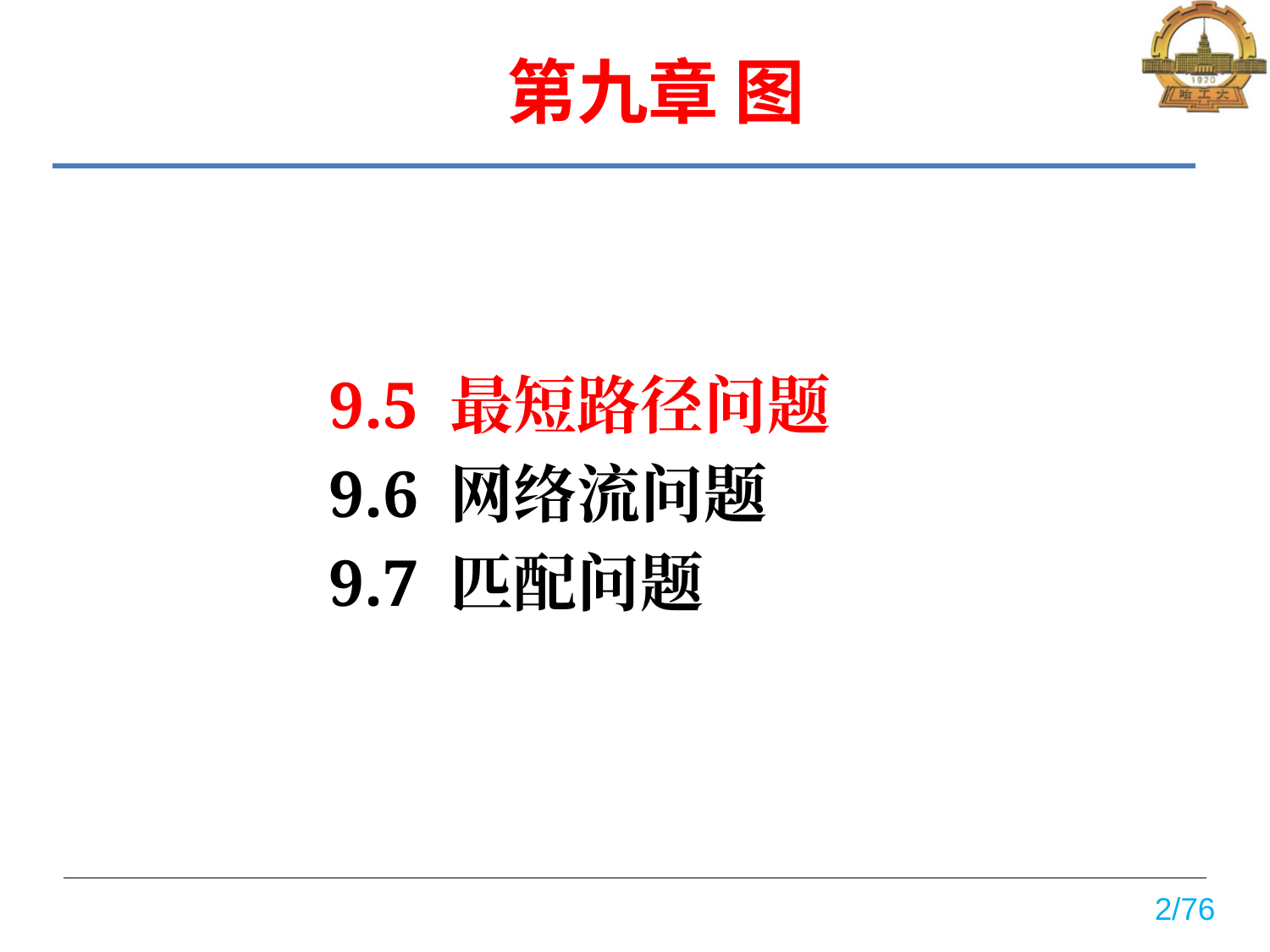

第九章 图
9.5 最短路径问题
9.6 网络流问题
9.7 匹配问题